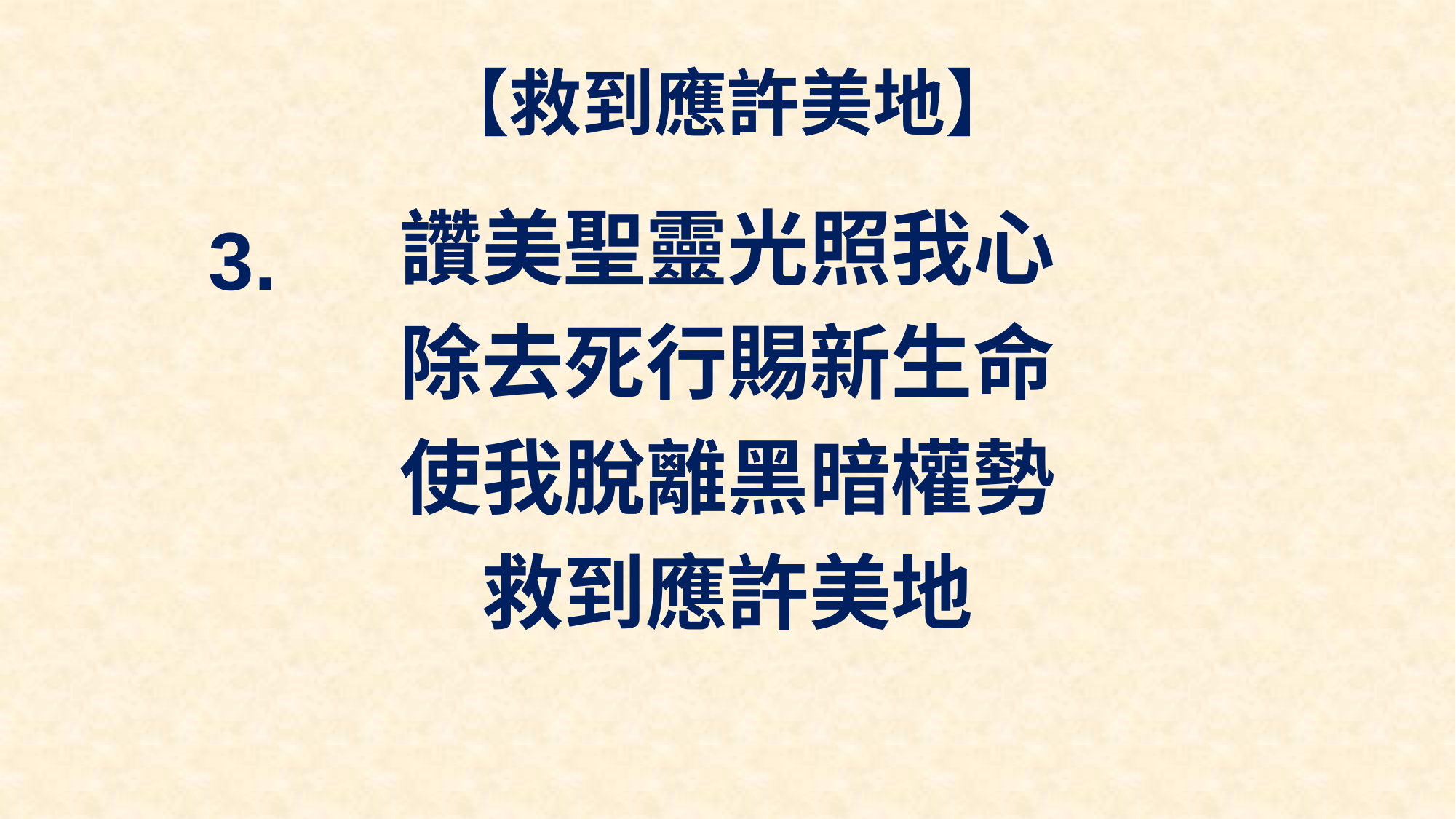

# 【救到應許美地】
讚美聖靈光照我心
除去死行賜新生命
使我脫離黑暗權勢
救到應許美地
3.